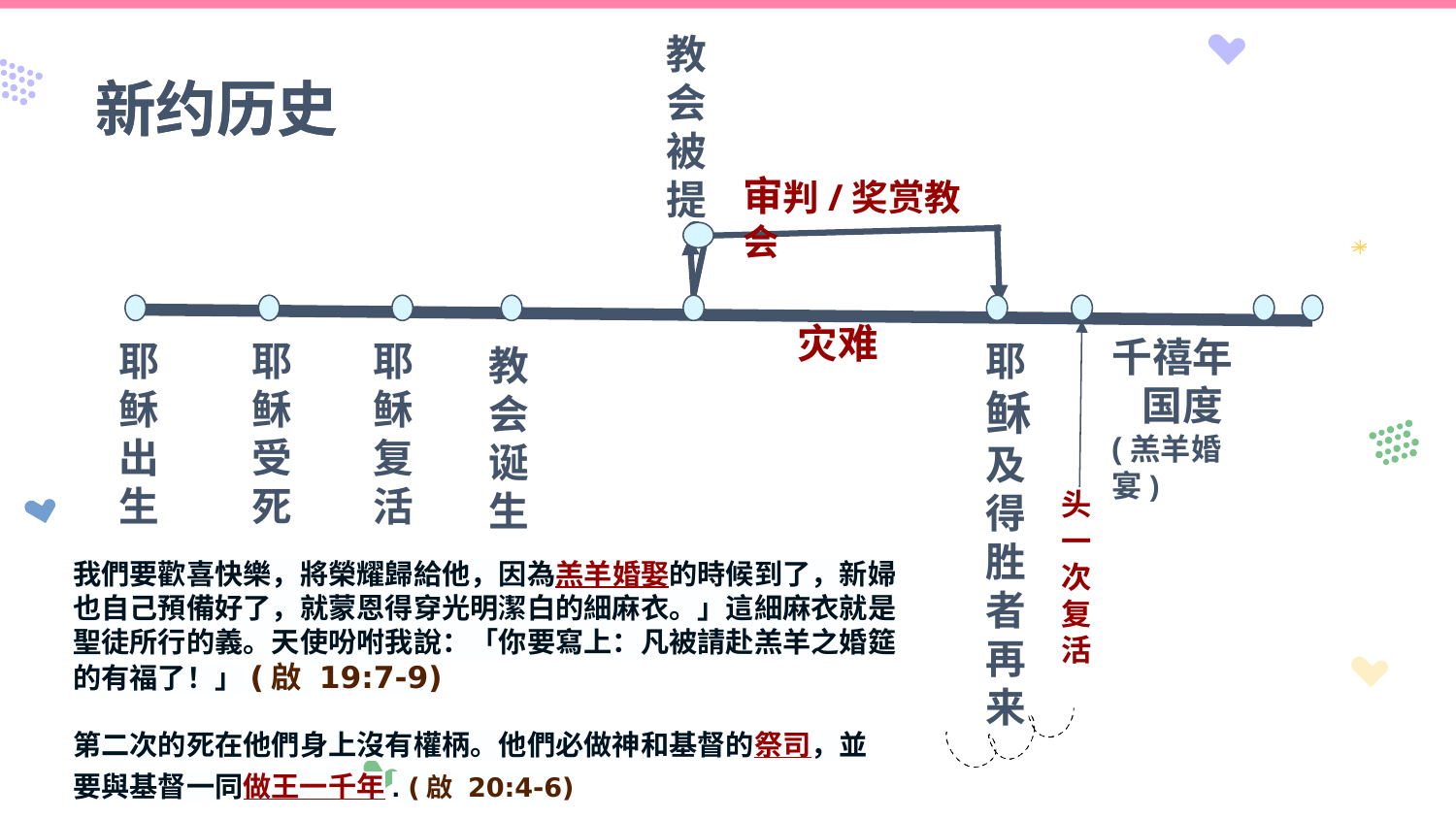

教会被提
# 新约历史
新约历史
审判/奖赏教会

  灾难
千禧年
  国度
(羔羊婚宴)
耶稣出生
耶稣受死
耶稣复活
耶稣
及得胜
者
再来
教会诞生
头一次复活
我們要歡喜快樂，將榮耀歸給他，因為羔羊婚娶的時候到了，新婦也自己預備好了，就蒙恩得穿光明潔白的細麻衣。」這細麻衣就是聖徒所行的義。天使吩咐我說：「你要寫上：凡被請赴羔羊之婚筵的有福了！」(啟 19:7-9)
第二次的死在他們身上沒有權柄。他們必做神和基督的祭司，並要與基督一同做王一千年. (啟 20:4-6)